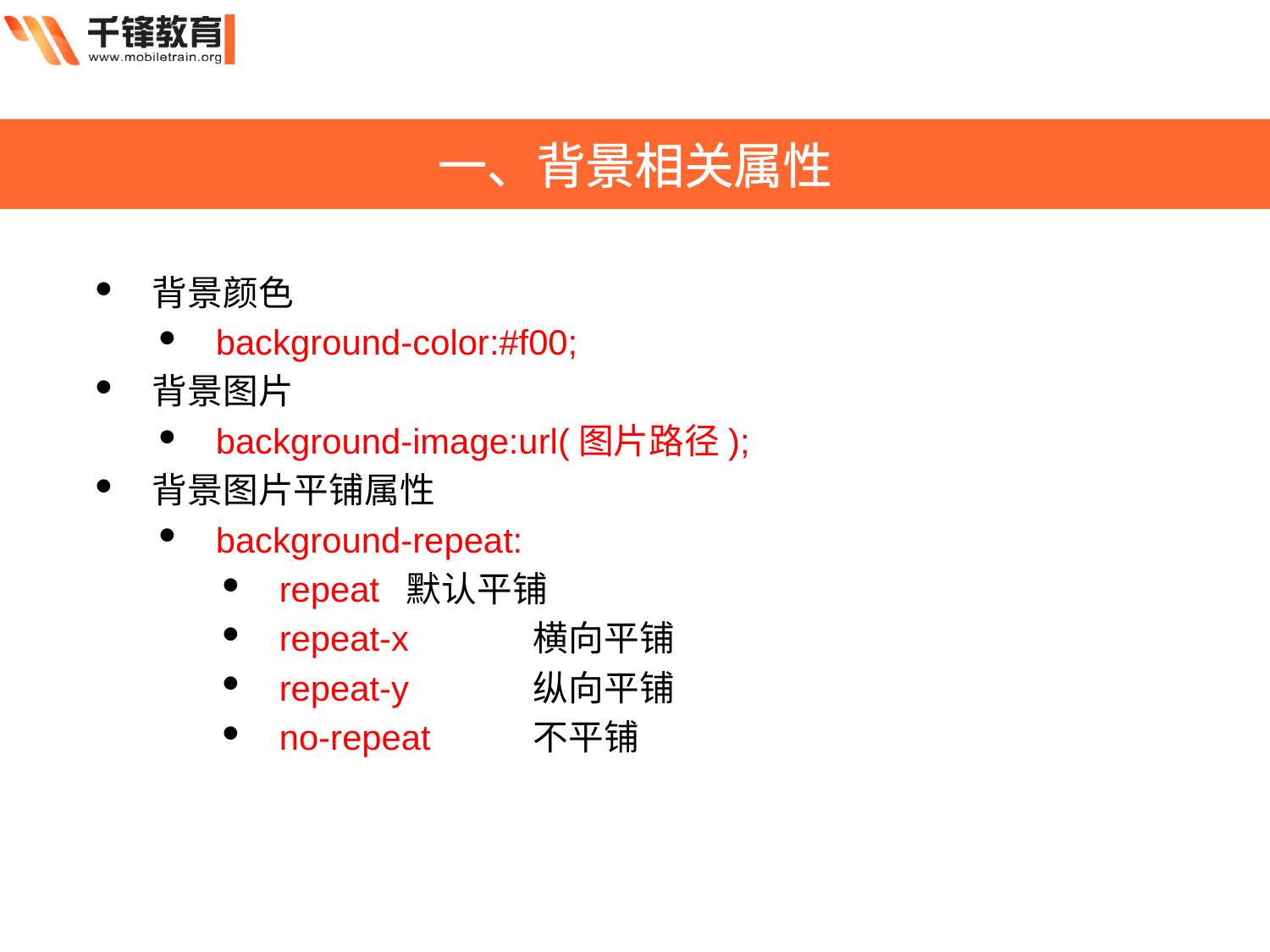

一、背景相关属性
背景颜色
background-color:#f00;
背景图片
background-image:url(图片路径);
背景图片平铺属性
background-repeat:
repeat 	默认平铺
repeat-x 	横向平铺
repeat-y	纵向平铺
no-repeat 	不平铺